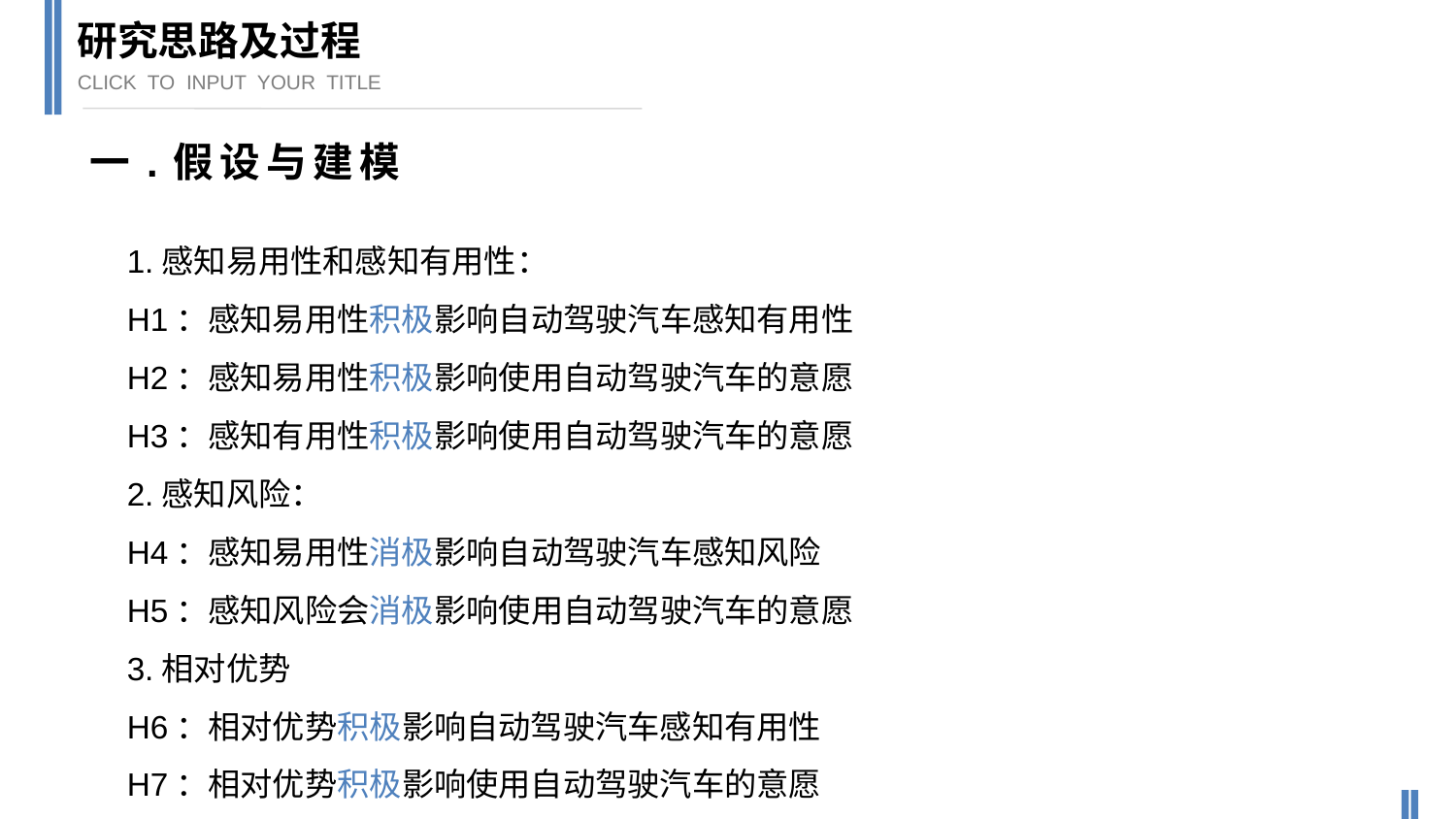

研究思路及过程
CLICK  TO  INPUT  YOUR  TITLE
一.假设与建模
1.感知易用性和感知有用性：
H1：感知易用性积极影响自动驾驶汽车感知有用性
H2：感知易用性积极影响使用自动驾驶汽车的意愿
H3：感知有用性积极影响使用自动驾驶汽车的意愿
2.感知风险：
H4：感知易用性消极影响自动驾驶汽车感知风险
H5：感知风险会消极影响使用自动驾驶汽车的意愿
3.相对优势
H6：相对优势积极影响自动驾驶汽车感知有用性
H7：相对优势积极影响使用自动驾驶汽车的意愿